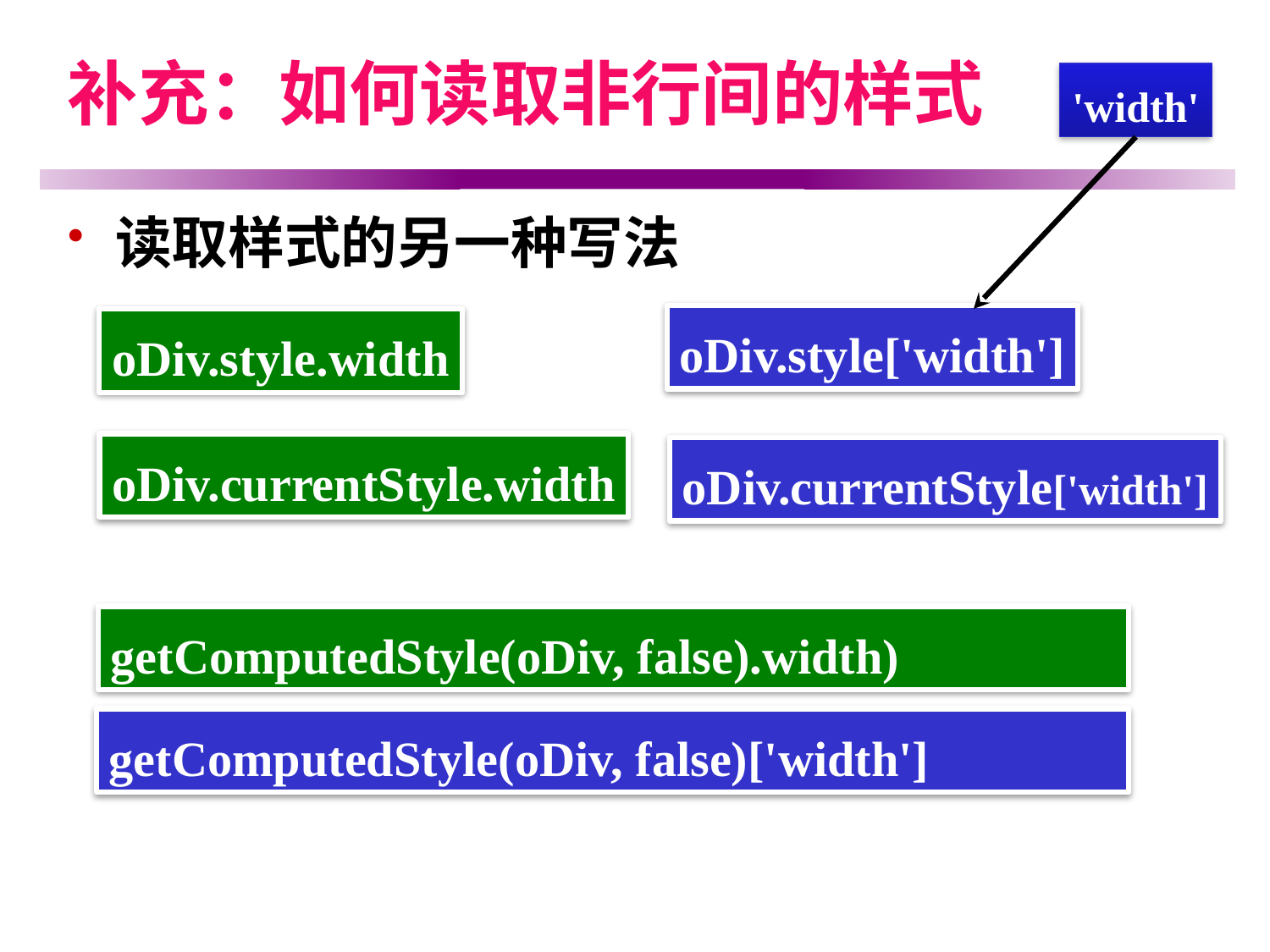

# 补充：如何读取非行间的样式
'width'
读取样式的另一种写法
oDiv.style['width']
oDiv.style.width
oDiv.currentStyle.width
oDiv.currentStyle['width']
getComputedStyle(oDiv, false).width)
getComputedStyle(oDiv, false)['width']